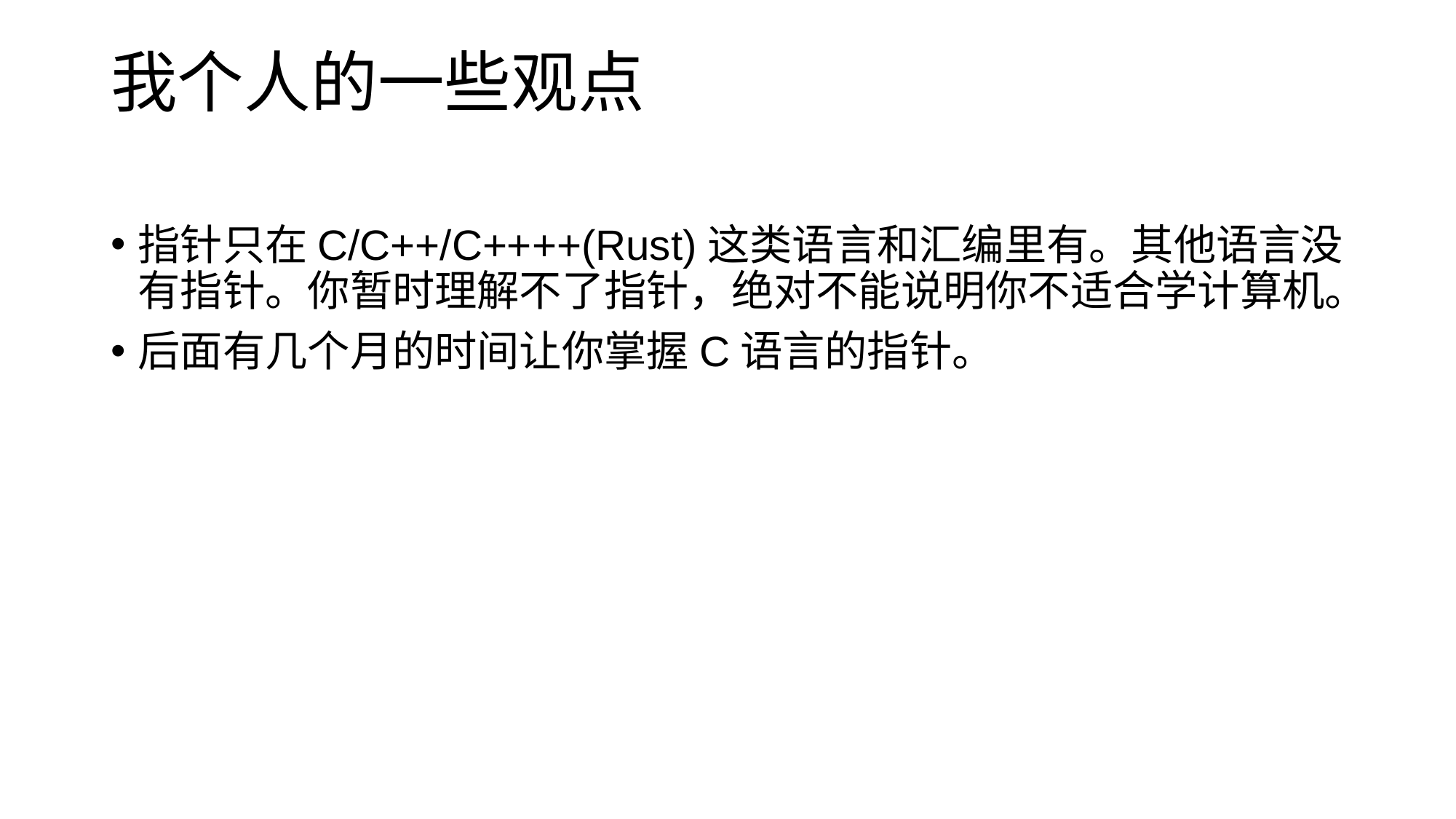

# 我个人的一些观点
指针只在C/C++/C++++(Rust)这类语言和汇编里有。其他语言没有指针。你暂时理解不了指针，绝对不能说明你不适合学计算机。
后面有几个月的时间让你掌握C语言的指针。